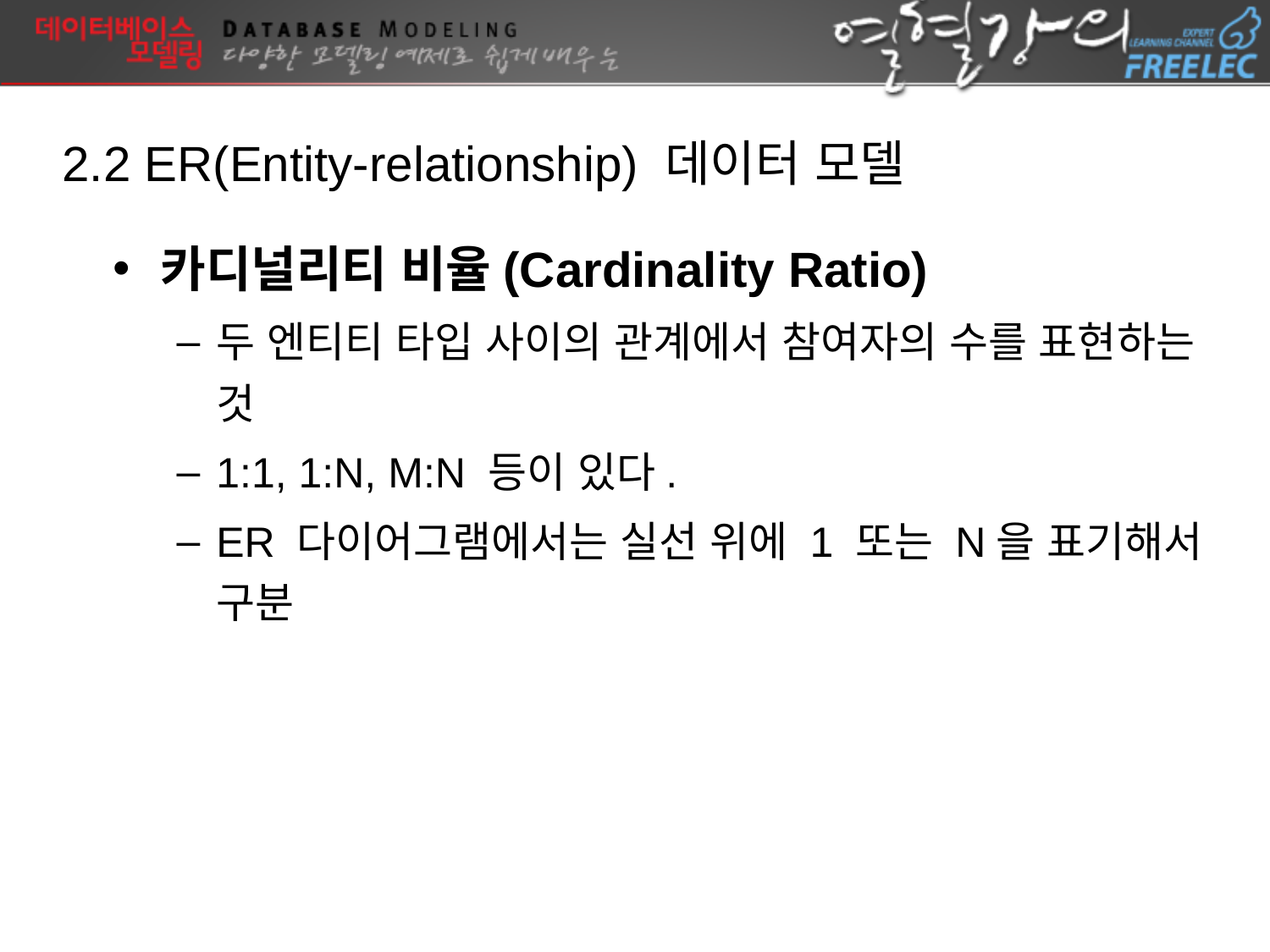

2.2 ER(Entity-relationship) 데이터 모델
카디널리티 비율(Cardinality Ratio)
두 엔티티 타입 사이의 관계에서 참여자의 수를 표현하는 것
1:1, 1:N, M:N 등이 있다.
ER 다이어그램에서는 실선 위에 1 또는 N을 표기해서 구분